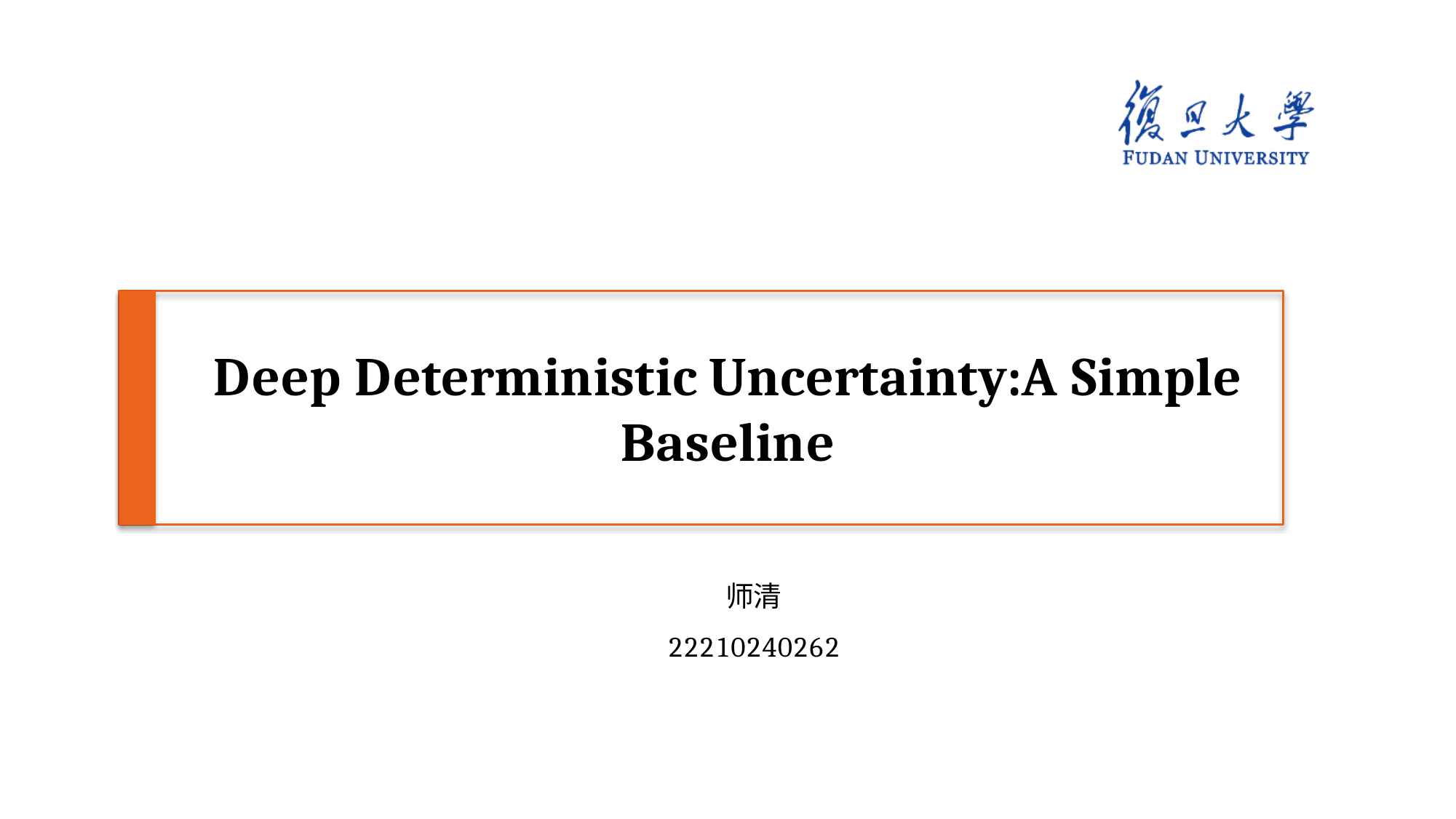

# Deep Deterministic Uncertainty:A Simple Baseline
师清
22210240262